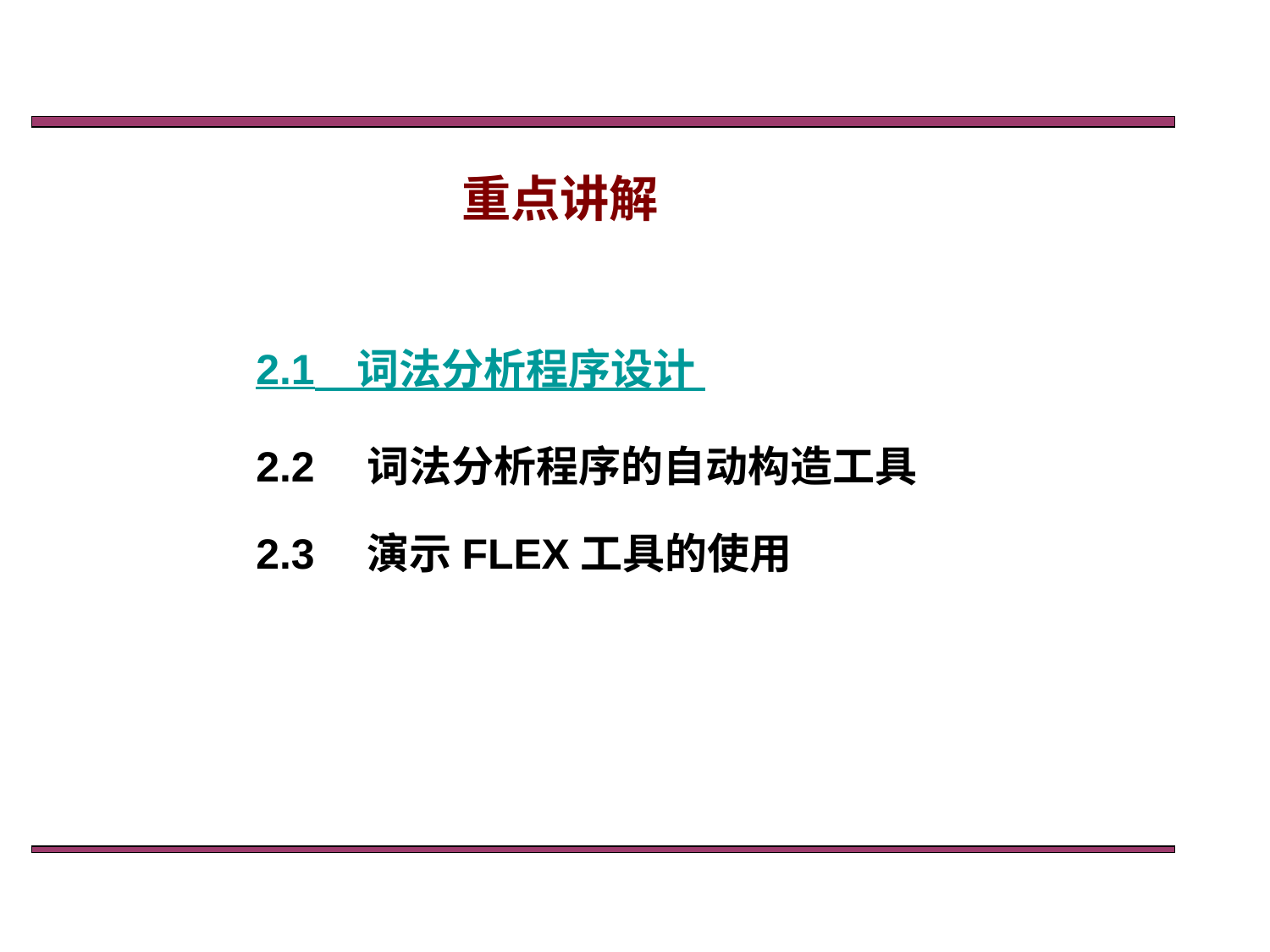

重点讲解
2.1　词法分析程序设计
2.2　词法分析程序的自动构造工具
2.3　演示FLEX工具的使用
3